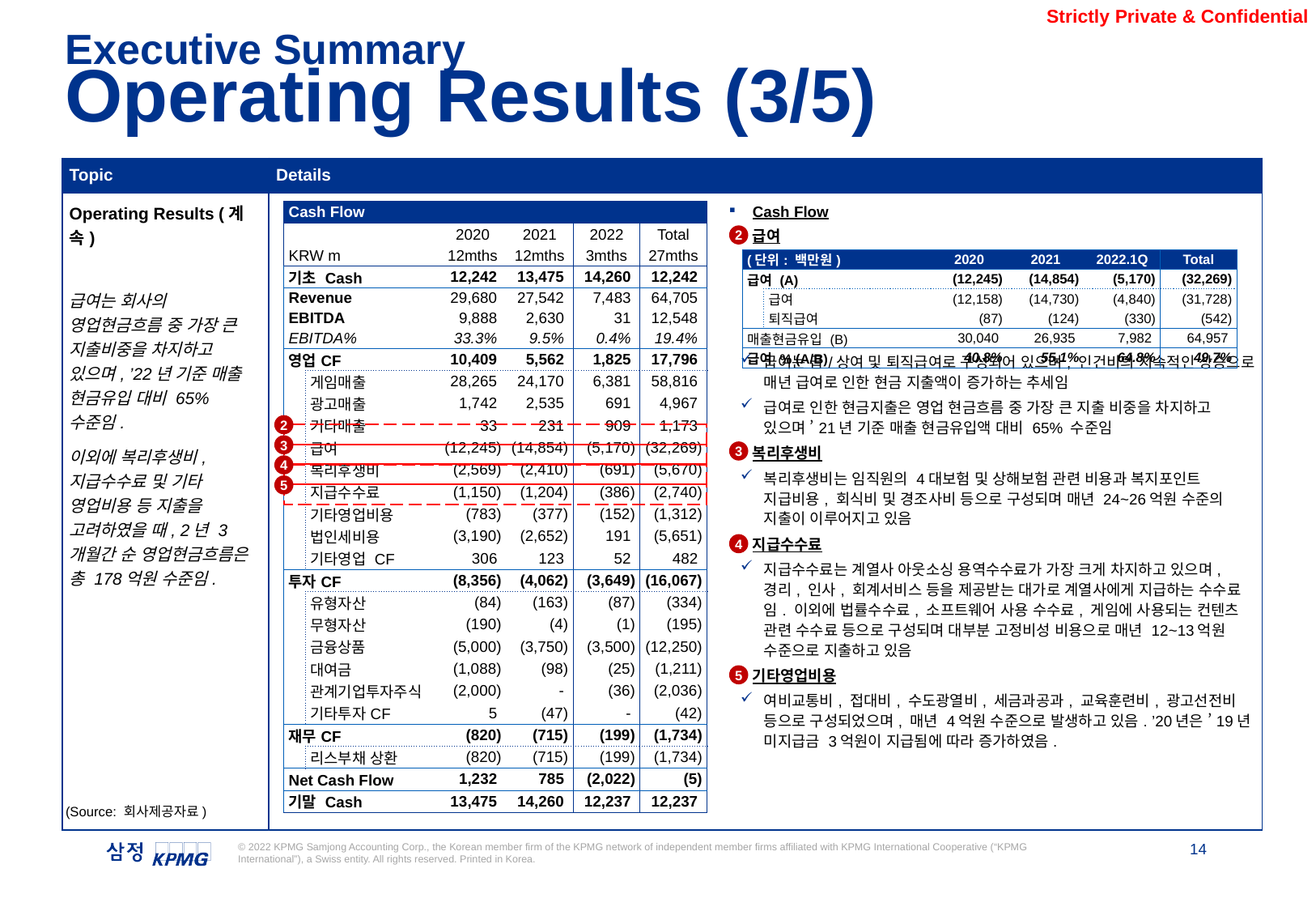

Executive Summary
Operating Results (3/5)
| Topic | Details |
| --- | --- |
| Operating Results (계속) 급여는 회사의 영업현금흐름 중 가장 큰 지출비중을 차지하고 있으며, ’22년 기준 매출 현금유입 대비 65% 수준임. 이외에 복리후생비, 지급수수료 및 기타 영업비용 등 지출을 고려하였을 때, 2년 3개월간 순 영업현금흐름은 총 178억원 수준임. | Cash Flow 급여 급여는 급/상여 및 퇴직급여로 구성되어 있으며, 인건비의 지속적인 상승으로 매년 급여로 인한 현금 지출액이 증가하는 추세임 급여로 인한 현금지출은 영업 현금흐름 중 가장 큰 지출 비중을 차지하고 있으며 ’21년 기준 매출 현금유입액 대비 65% 수준임 복리후생비 복리후생비는 임직원의 4대보험 및 상해보험 관련 비용과 복지포인트 지급비용, 회식비 및 경조사비 등으로 구성되며 매년 24~26억원 수준의 지출이 이루어지고 있음 지급수수료 지급수수료는 계열사 아웃소싱 용역수수료가 가장 크게 차지하고 있으며, 경리, 인사, 회계서비스 등을 제공받는 대가로 계열사에게 지급하는 수수료임. 이외에 법률수수료, 소프트웨어 사용 수수료, 게임에 사용되는 컨텐츠 관련 수수료 등으로 구성되며 대부분 고정비성 비용으로 매년 12~13억원 수준으로 지출하고 있음 기타영업비용 여비교통비, 접대비, 수도광열비, 세금과공과, 교육훈련비, 광고선전비 등으로 구성되었으며, 매년 4억원 수준으로 발생하고 있음. ’20년은 ’19년 미지급금 3억원이 지급됨에 따라 증가하였음. |
| Cash Flow |  |  |  |  |  |
| --- | --- | --- | --- | --- | --- |
|  |  | 2020 | 2021 | 2022 | Total |
| KRW m |  | 12mths | 12mths | 3mths | 27mths |
| 기초 Cash |  | 12,242 | 13,475 | 14,260 | 12,242 |
| Revenue |  | 29,680 | 27,542 | 7,483 | 64,705 |
| EBITDA |  | 9,888 | 2,630 | 31 | 12,548 |
| EBITDA% |  | 33.3% | 9.5% | 0.4% | 19.4% |
| 영업CF |  | 10,409 | 5,562 | 1,825 | 17,796 |
|  | 게임매출 | 28,265 | 24,170 | 6,381 | 58,816 |
|  | 광고매출 | 1,742 | 2,535 | 691 | 4,967 |
|  | 기타매출 | 33 | 231 | 909 | 1,173 |
|  | 급여 | (12,245) | (14,854) | (5,170) | (32,269) |
|  | 복리후생비 | (2,569) | (2,410) | (691) | (5,670) |
|  | 지급수수료 | (1,150) | (1,204) | (386) | (2,740) |
|  | 기타영업비용 | (783) | (377) | (152) | (1,312) |
|  | 법인세비용 | (3,190) | (2,652) | 191 | (5,651) |
|  | 기타영업 CF | 306 | 123 | 52 | 482 |
| 투자CF |  | (8,356) | (4,062) | (3,649) | (16,067) |
|  | 유형자산 | (84) | (163) | (87) | (334) |
|  | 무형자산 | (190) | (4) | (1) | (195) |
|  | 금융상품 | (5,000) | (3,750) | (3,500) | (12,250) |
|  | 대여금 | (1,088) | (98) | (25) | (1,211) |
|  | 관계기업투자주식 | (2,000) | - | (36) | (2,036) |
|  | 기타투자CF | 5 | (47) | - | (42) |
| 재무CF |  | (820) | (715) | (199) | (1,734) |
|  | 리스부채 상환 | (820) | (715) | (199) | (1,734) |
| Net Cash Flow |  | 1,232 | 785 | (2,022) | (5) |
| 기말 Cash |  | 13,475 | 14,260 | 12,237 | 12,237 |
2
| (단위: 백만원) |  | 2020 | 2021 | 2022.1Q | Total |
| --- | --- | --- | --- | --- | --- |
| 급여 (A) |  | (12,245) | (14,854) | (5,170) | (32,269) |
|  | 급여 | (12,158) | (14,730) | (4,840) | (31,728) |
|  | 퇴직급여 | (87) | (124) | (330) | (542) |
| 매출현금유입 (B) |  | 30,040 | 26,935 | 7,982 | 64,957 |
| 급여 % (A/B) |  | 40.8% | 55.1% | 64.8% | 49.7% |
2

3
3

4

5

4
5
(Source: 회사제공자료)